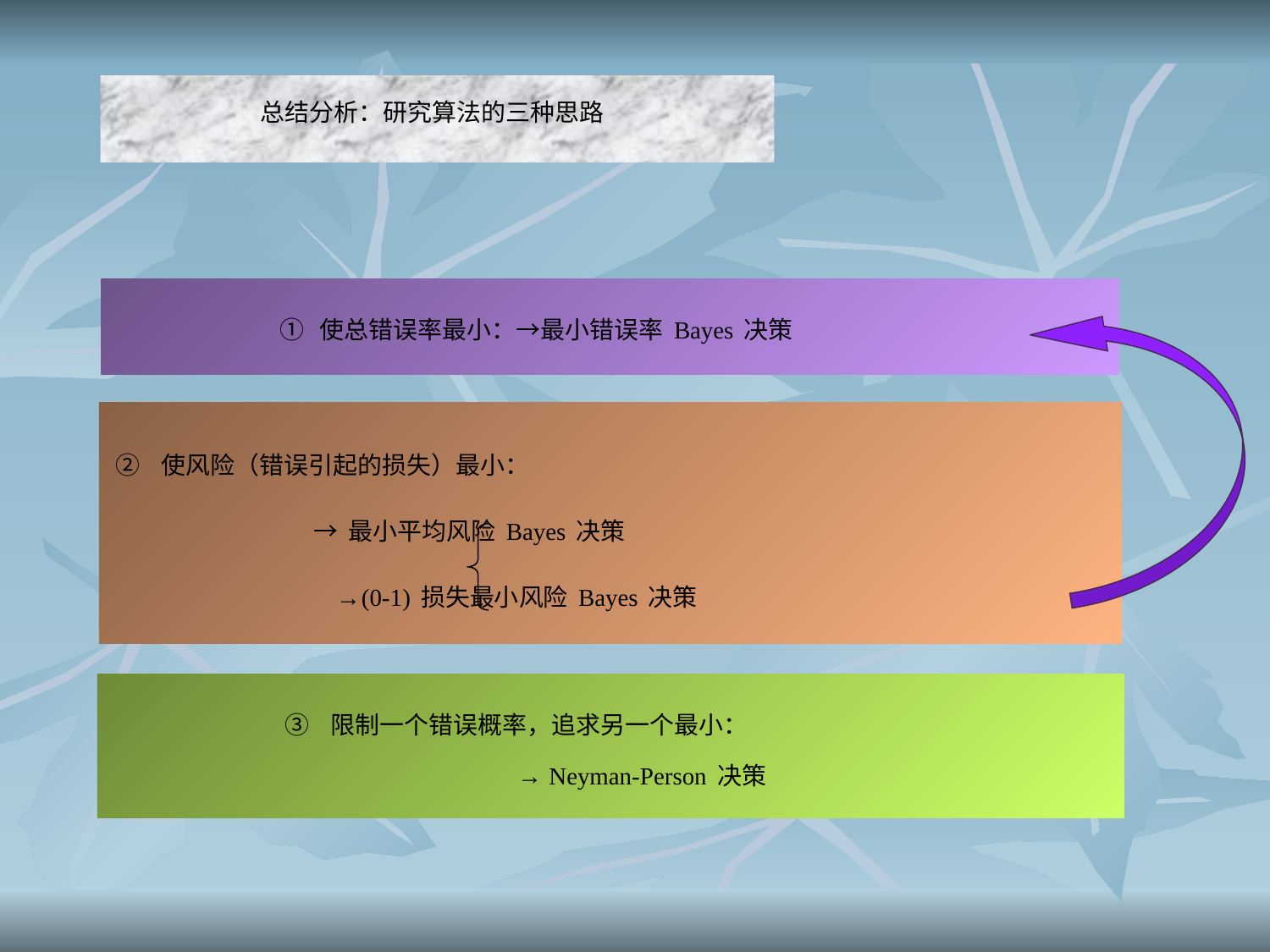

总结分析：研究算法的三种思路

① 使总错误率最小：→最小错误率Bayes决策

②  使风险（错误引起的损失）最小：
                                    →最小平均风险Bayes决策
                                    →(0-1)损失最小风险Bayes决策

③  限制一个错误概率，追求另一个最小：
                                      → Neyman-Person决策